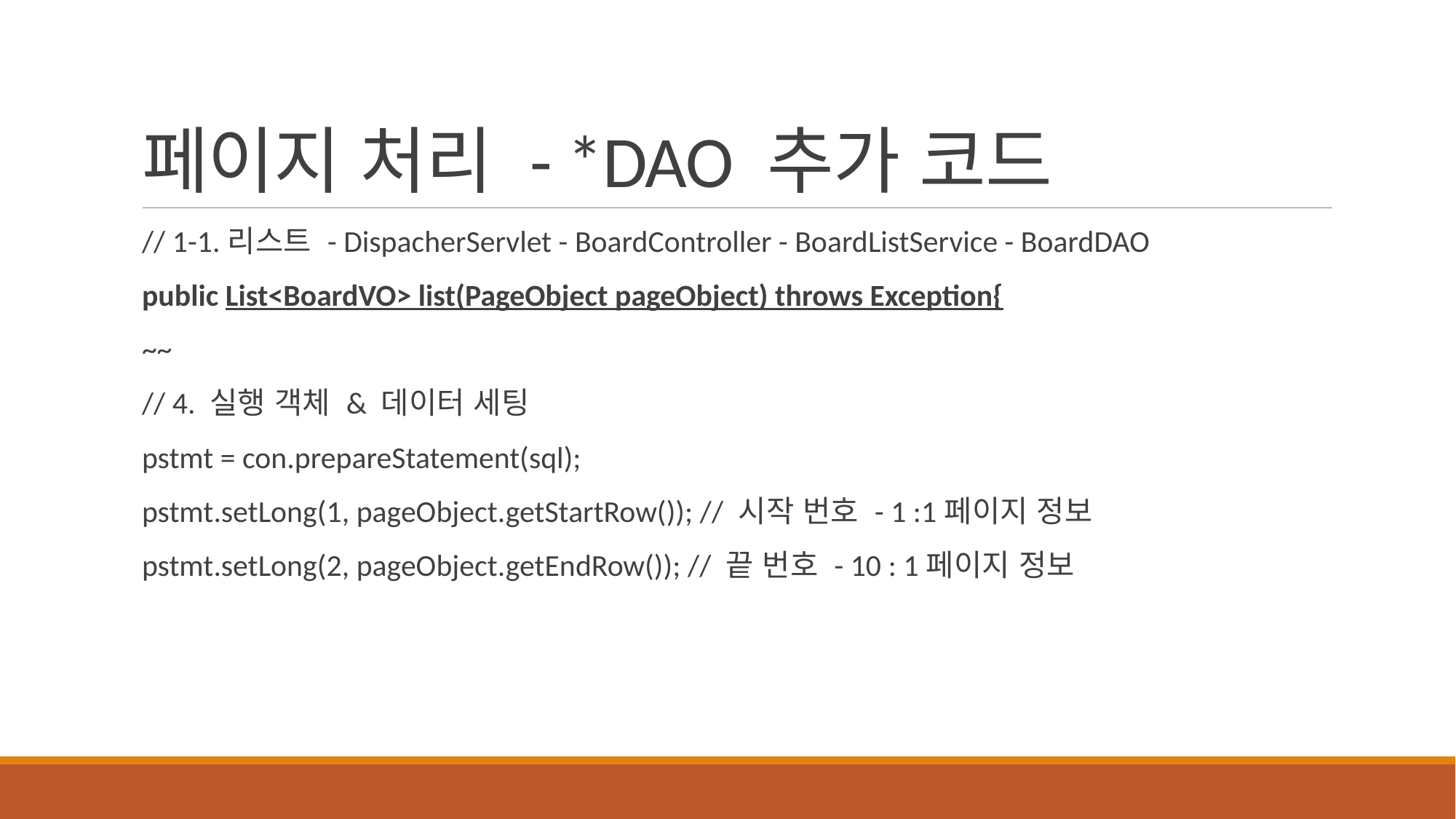

# 페이지 처리 - *DAO 추가 코드
// 1-1.리스트 - DispacherServlet - BoardController - BoardListService - BoardDAO
public List<BoardVO> list(PageObject pageObject) throws Exception{
~~
// 4. 실행 객체 & 데이터 세팅
pstmt = con.prepareStatement(sql);
pstmt.setLong(1, pageObject.getStartRow()); // 시작 번호 - 1 :1페이지 정보
pstmt.setLong(2, pageObject.getEndRow()); // 끝 번호 - 10 : 1페이지 정보